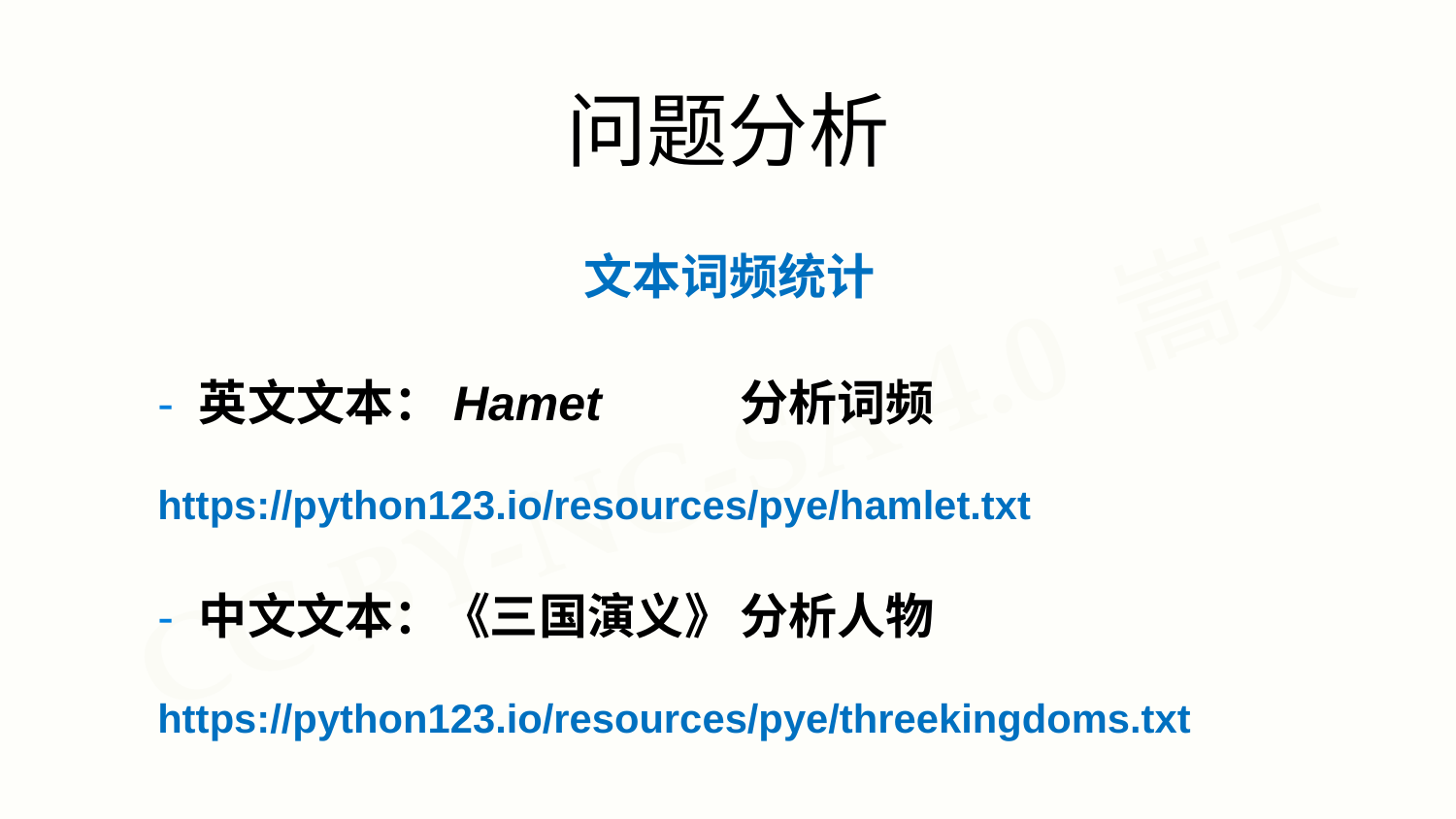

问题分析
文本词频统计
- 英文文本：Hamet         	分析词频
https://python123.io/resources/pye/hamlet.txt
- 中文文本：《三国演义》	分析人物
https://python123.io/resources/pye/threekingdoms.txt